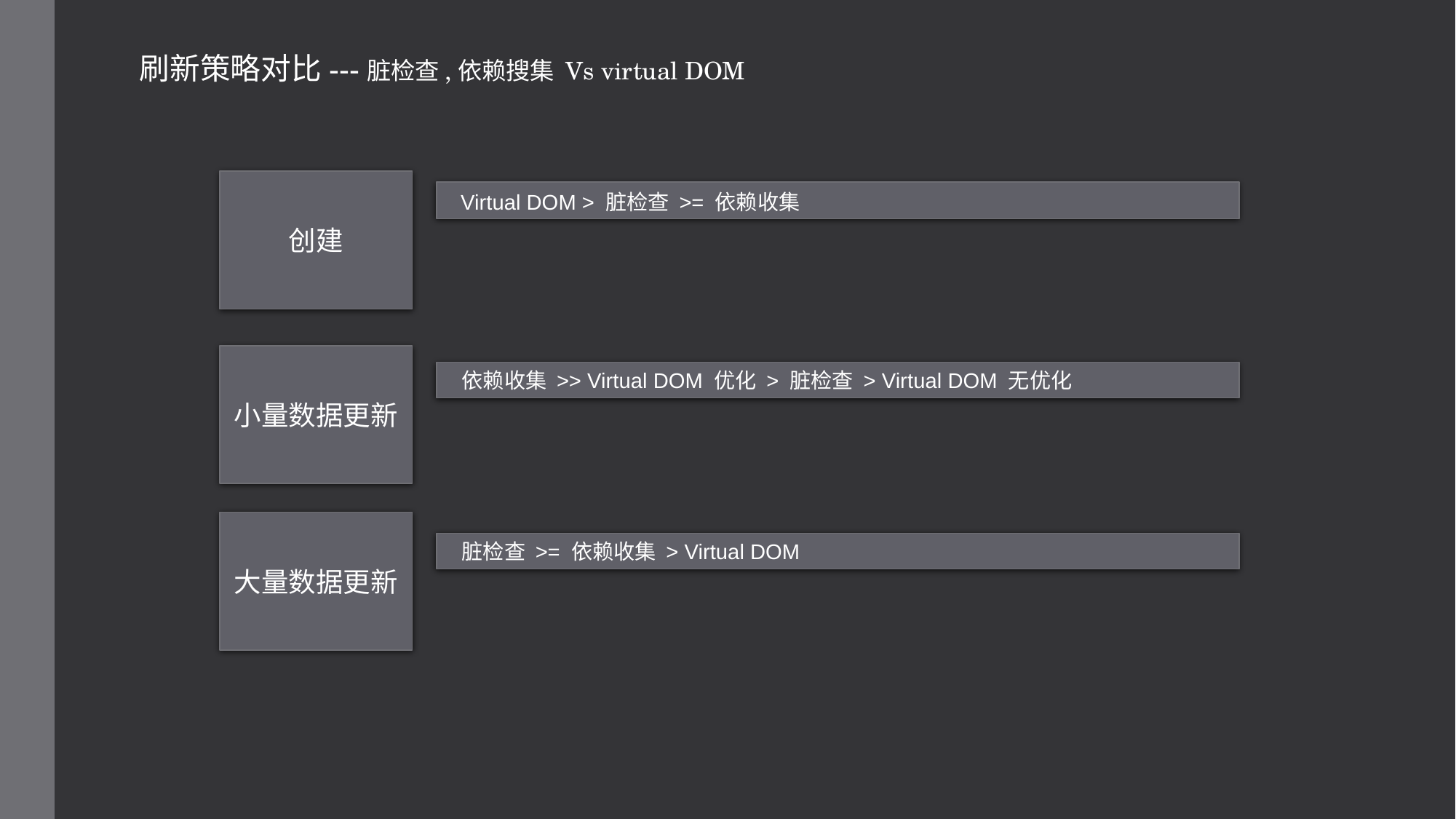

刷新策略对比---脏检查,依赖搜集 Vs virtual DOM
创建
  Virtual DOM > 脏检查 >= 依赖收集
小量数据更新
  依赖收集 >> Virtual DOM 优化 > 脏检查 > Virtual DOM 无优化
大量数据更新
  脏检查 >= 依赖收集 > Virtual DOM